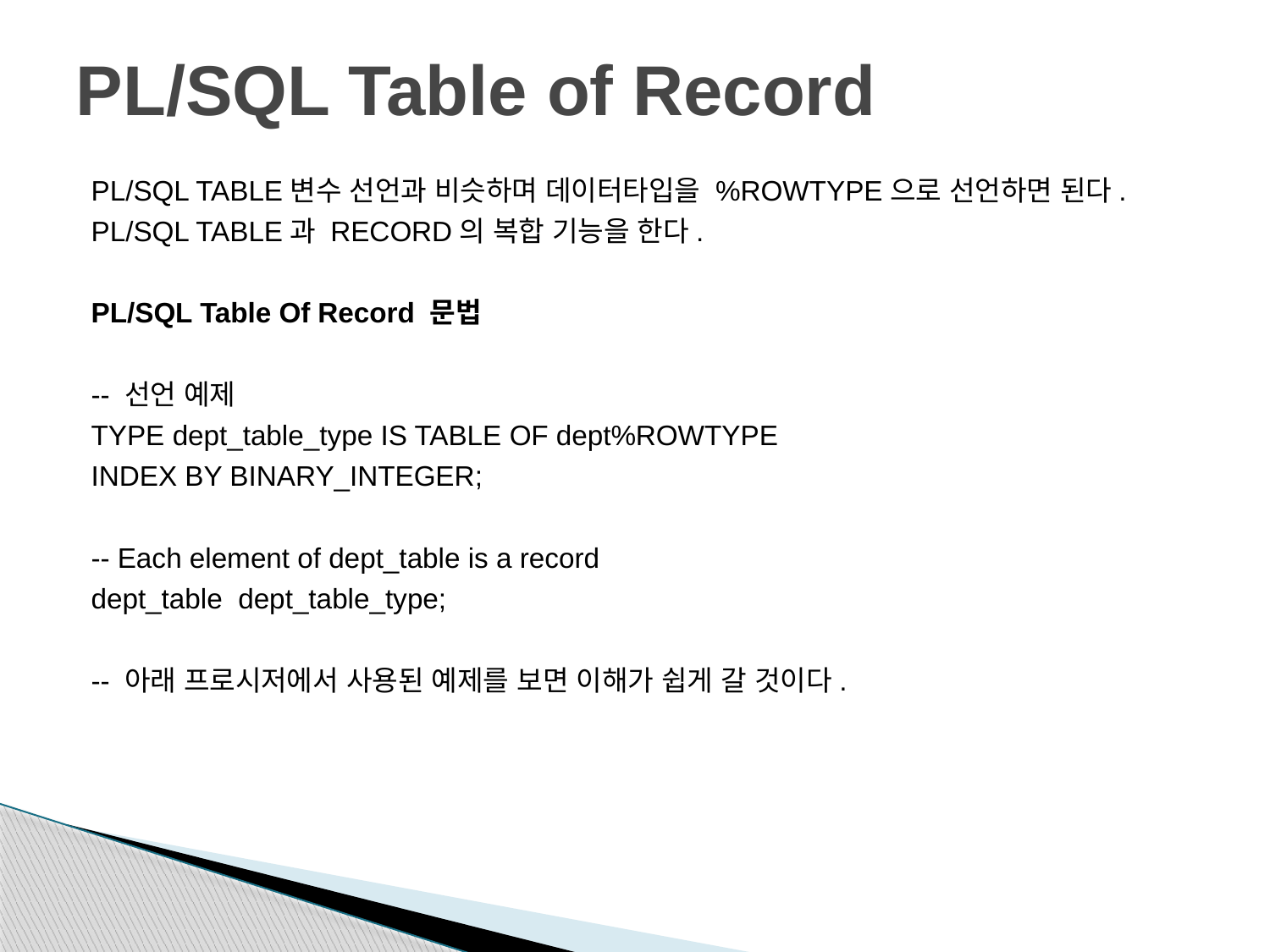

# PL/SQL Table of Record
PL/SQL TABLE변수 선언과 비슷하며 데이터타입을 %ROWTYPE으로 선언하면 된다.
PL/SQL TABLE과 RECORD의 복합 기능을 한다.

PL/SQL Table Of Record 문법

-- 선언 예제
TYPE dept_table_type IS TABLE OF dept%ROWTYPE
INDEX BY BINARY_INTEGER;

-- Each element of dept_table is a record
dept_table  dept_table_type;

-- 아래 프로시저에서 사용된 예제를 보면 이해가 쉽게 갈 것이다.